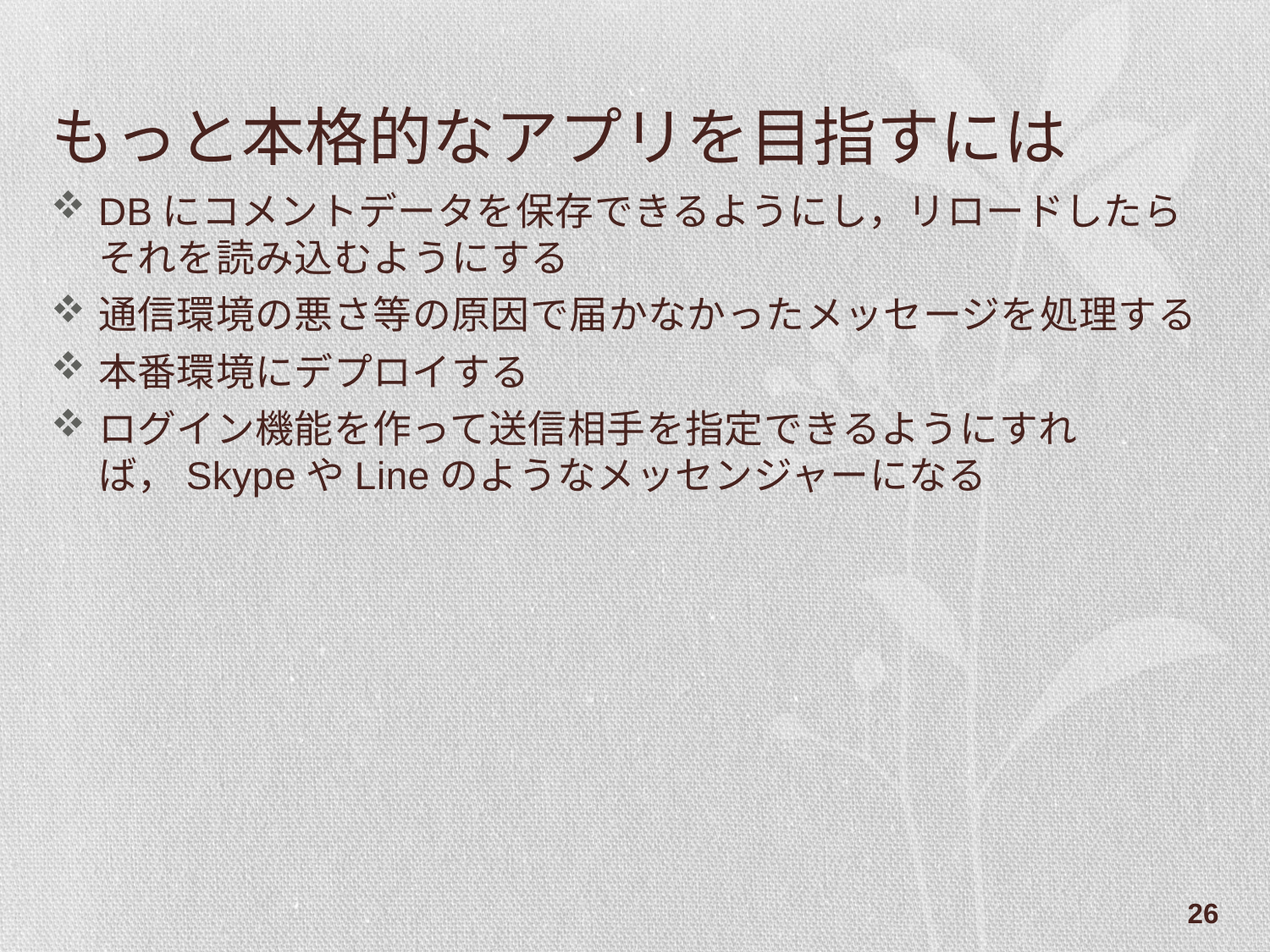

# もっと本格的なアプリを目指すには
DBにコメントデータを保存できるようにし，リロードしたらそれを読み込むようにする
通信環境の悪さ等の原因で届かなかったメッセージを処理する
本番環境にデプロイする
ログイン機能を作って送信相手を指定できるようにすれば，SkypeやLineのようなメッセンジャーになる
26